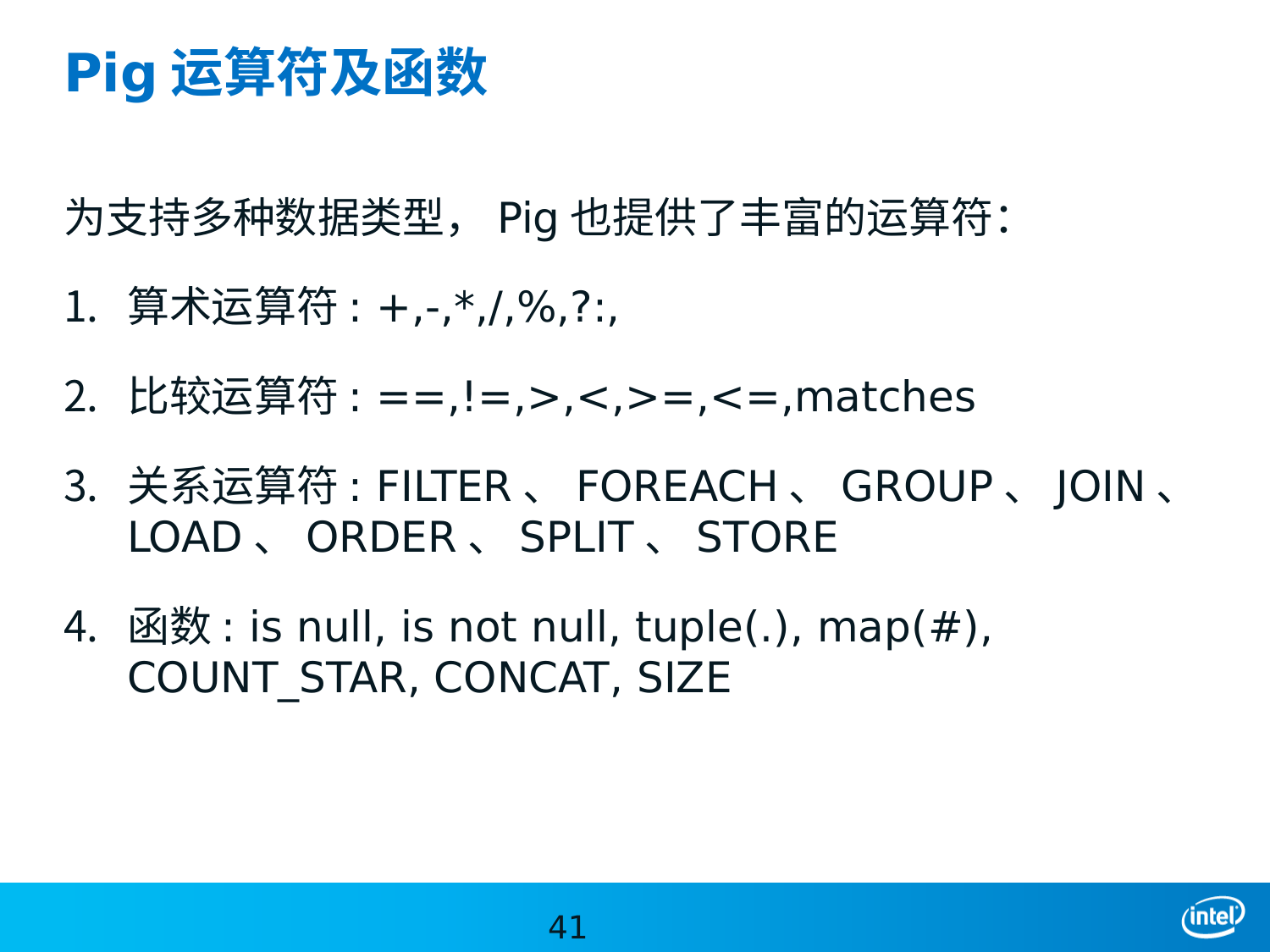

# Pig运算符及函数
为支持多种数据类型，Pig也提供了丰富的运算符：
算术运算符: +,-,*,/,%,?:,
比较运算符: ==,!=,>,<,>=,<=,matches
关系运算符: FILTER、FOREACH、GROUP、JOIN、LOAD、ORDER、SPLIT、STORE
函数: is null, is not null, tuple(.), map(#), COUNT_STAR, CONCAT, SIZE

41